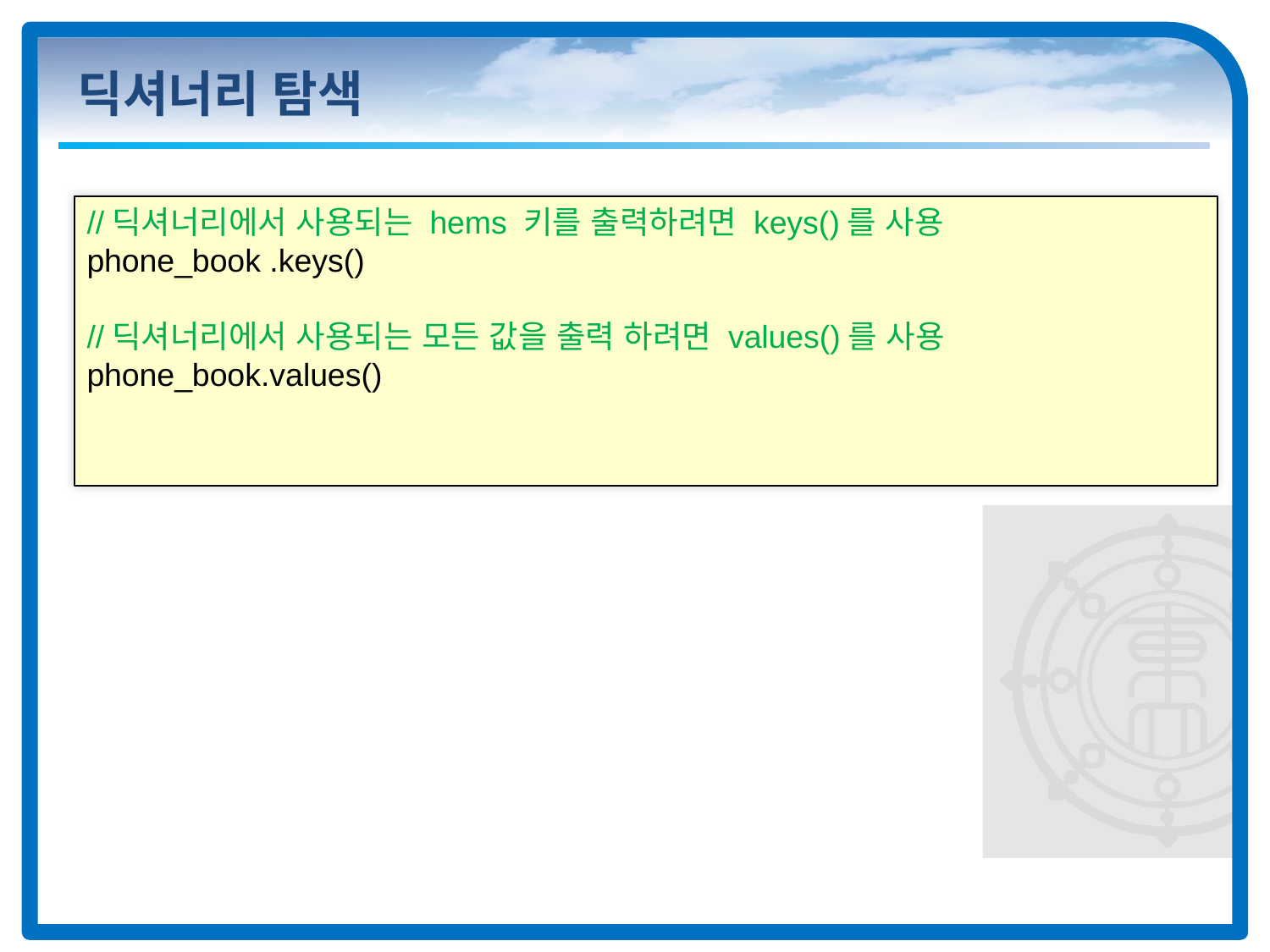

# 딕셔너리 탐색

//딕셔너리에서 사용되는 hems 키를 출력하려면 keys()를 사용
phone_book .keys()

//딕셔너리에서 사용되는 모든 값을 출력 하려면 values()를 사용
phone_book.values()